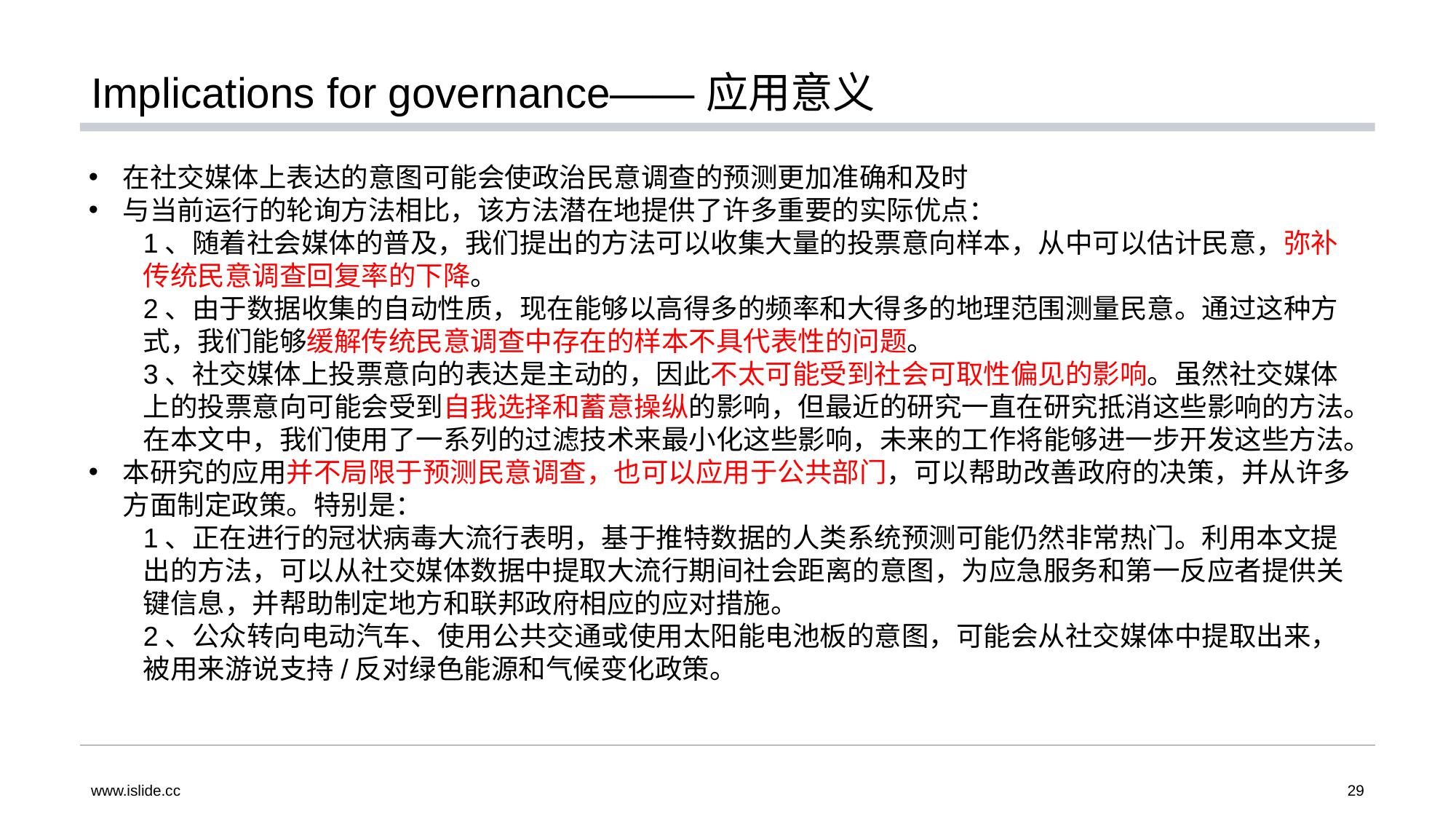

# Implications for governance——应用意义
在社交媒体上表达的意图可能会使政治民意调查的预测更加准确和及时
与当前运行的轮询方法相比，该方法潜在地提供了许多重要的实际优点：
1、随着社会媒体的普及，我们提出的方法可以收集大量的投票意向样本，从中可以估计民意，弥补传统民意调查回复率的下降。
2、由于数据收集的自动性质，现在能够以高得多的频率和大得多的地理范围测量民意。通过这种方式，我们能够缓解传统民意调查中存在的样本不具代表性的问题。
3、社交媒体上投票意向的表达是主动的，因此不太可能受到社会可取性偏见的影响。虽然社交媒体上的投票意向可能会受到自我选择和蓄意操纵的影响，但最近的研究一直在研究抵消这些影响的方法。在本文中，我们使用了一系列的过滤技术来最小化这些影响，未来的工作将能够进一步开发这些方法。
本研究的应用并不局限于预测民意调查，也可以应用于公共部门，可以帮助改善政府的决策，并从许多方面制定政策。特别是：
1、正在进行的冠状病毒大流行表明，基于推特数据的人类系统预测可能仍然非常热门。利用本文提出的方法，可以从社交媒体数据中提取大流行期间社会距离的意图，为应急服务和第一反应者提供关键信息，并帮助制定地方和联邦政府相应的应对措施。
2、公众转向电动汽车、使用公共交通或使用太阳能电池板的意图，可能会从社交媒体中提取出来，被用来游说支持/反对绿色能源和气候变化政策。

www.islide.cc
29